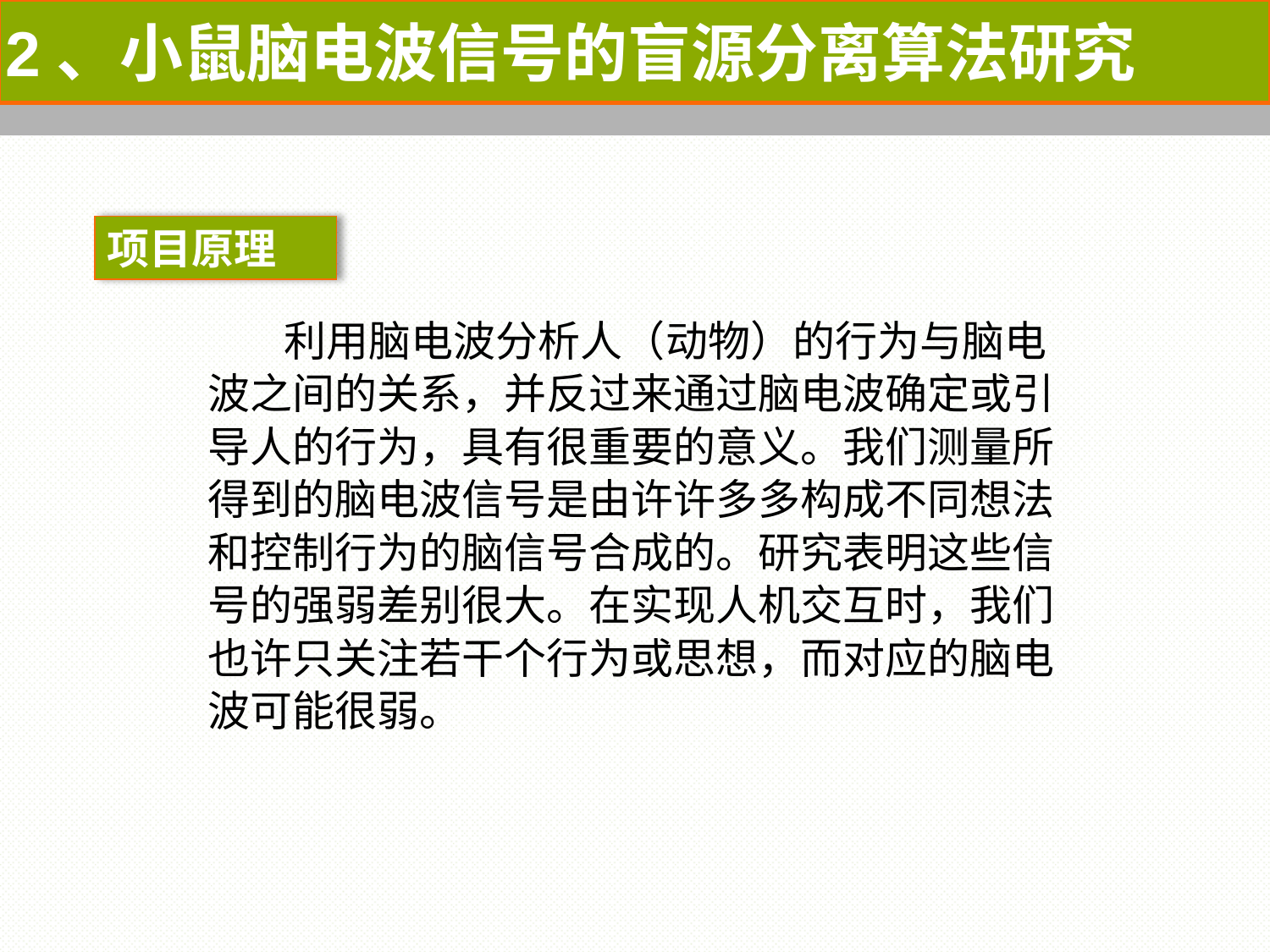

2、小鼠脑电波信号的盲源分离算法研究
项目原理
       利用脑电波分析人（动物）的行为与脑电波之间的关系，并反过来通过脑电波确定或引导人的行为，具有很重要的意义。我们测量所得到的脑电波信号是由许许多多构成不同想法和控制行为的脑信号合成的。研究表明这些信号的强弱差别很大。在实现人机交互时，我们也许只关注若干个行为或思想，而对应的脑电波可能很弱。